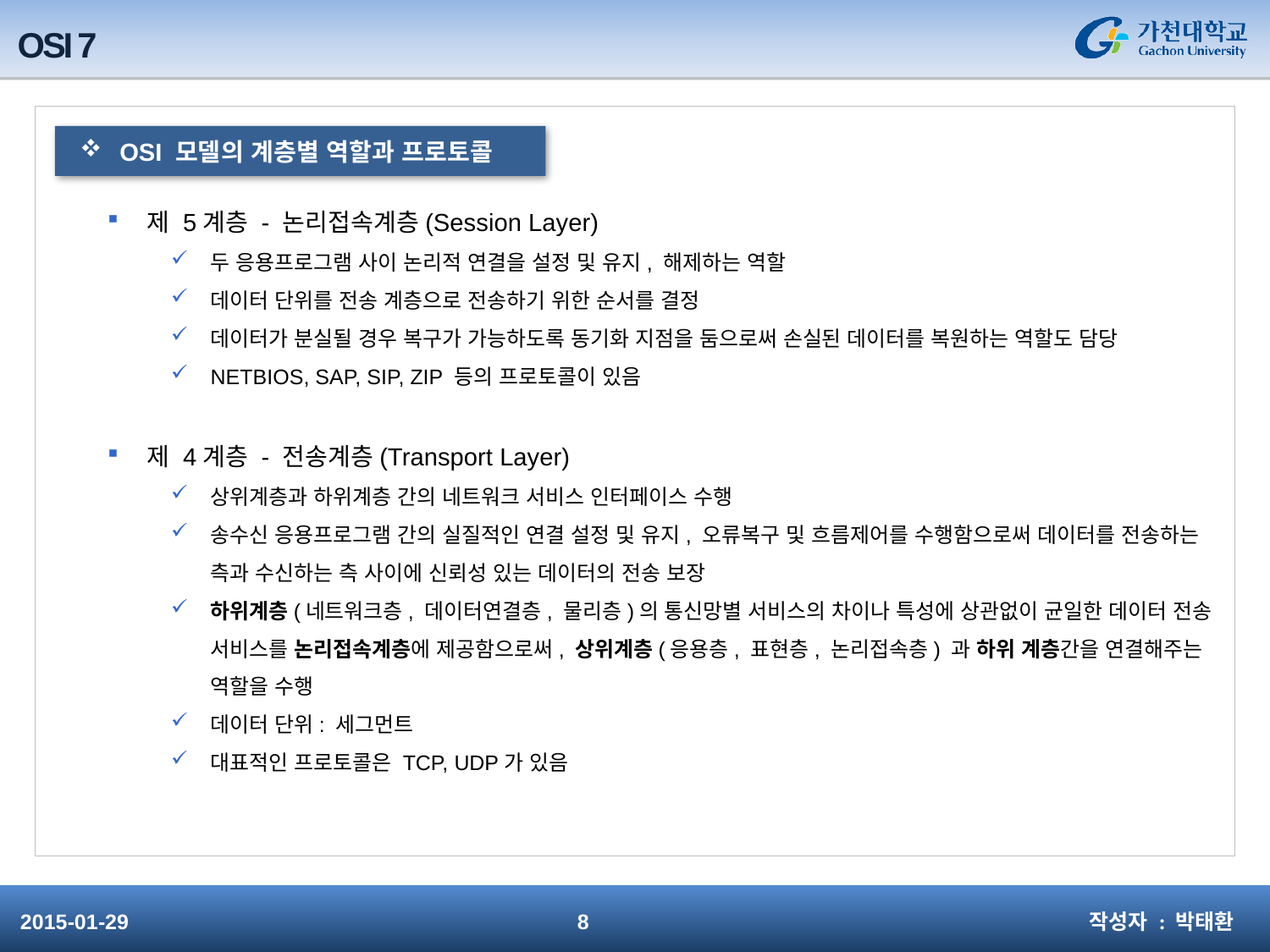

# OSI 7

OSI 모델의 계층별 역할과 프로토콜
제 5계층 - 논리접속계층(Session Layer)
두 응용프로그램 사이 논리적 연결을 설정 및 유지, 해제하는 역할
데이터 단위를 전송 계층으로 전송하기 위한 순서를 결정
데이터가 분실될 경우 복구가 가능하도록 동기화 지점을 둠으로써 손실된 데이터를 복원하는 역할도 담당
NETBIOS, SAP, SIP, ZIP 등의 프로토콜이 있음

제 4계층 - 전송계층(Transport Layer)
상위계층과 하위계층 간의 네트워크 서비스 인터페이스 수행
송수신 응용프로그램 간의 실질적인 연결 설정 및 유지, 오류복구 및 흐름제어를 수행함으로써 데이터를 전송하는 측과 수신하는 측 사이에 신뢰성 있는 데이터의 전송 보장
하위계층(네트워크층, 데이터연결층, 물리층)의 통신망별 서비스의 차이나 특성에 상관없이 균일한 데이터 전송 서비스를 논리접속계층에 제공함으로써, 상위계층(응용층, 표현층, 논리접속층) 과 하위 계층간을 연결해주는 역할을 수행
데이터 단위: 세그먼트
대표적인 프로토콜은 TCP, UDP가 있음
작성자 : 박태환
2015-01-29
8